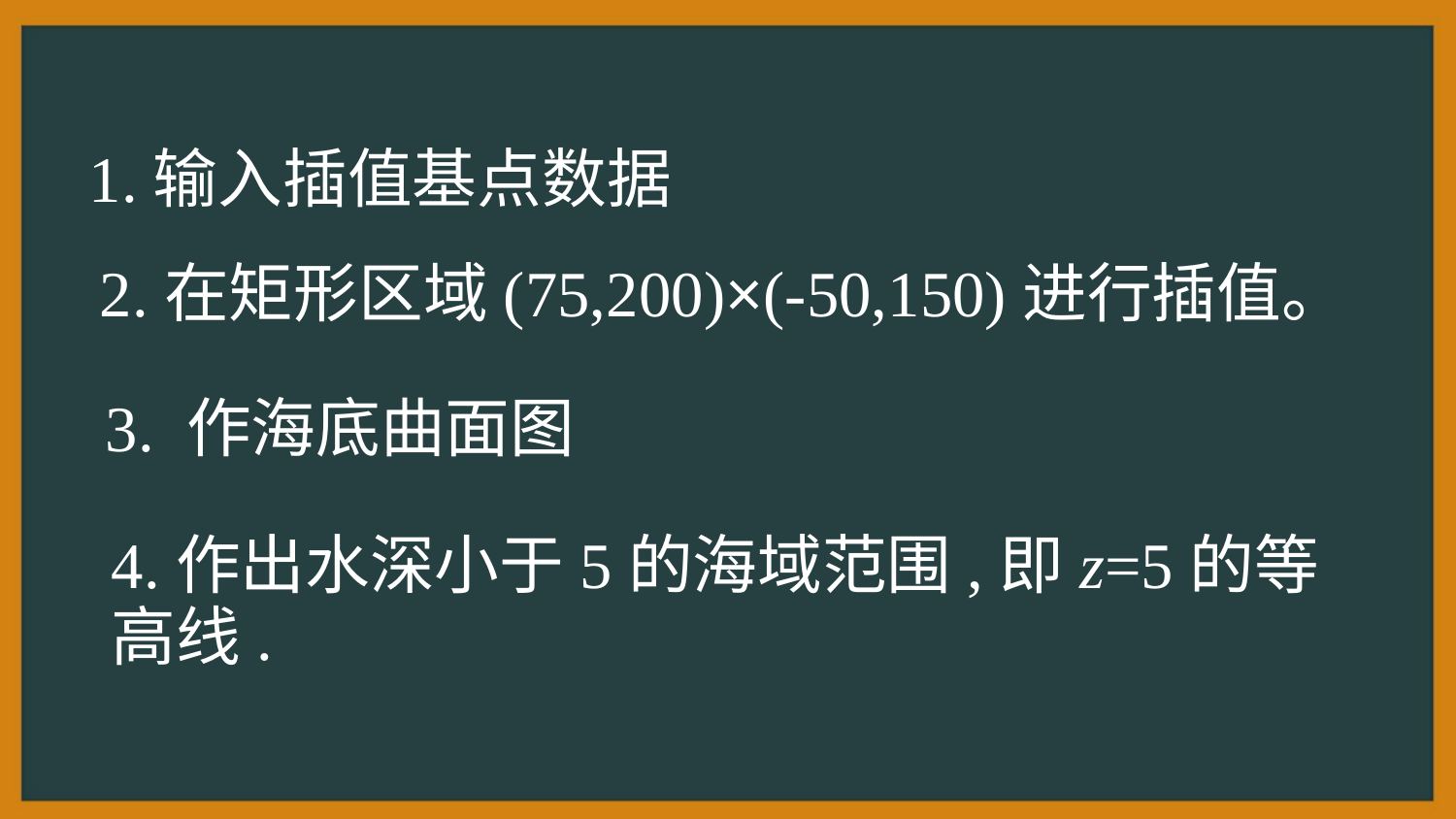

1.输入插值基点数据
2.在矩形区域(75,200)×(-50,150)进行插值。
3. 作海底曲面图
4.作出水深小于5的海域范围,即z=5的等高线.